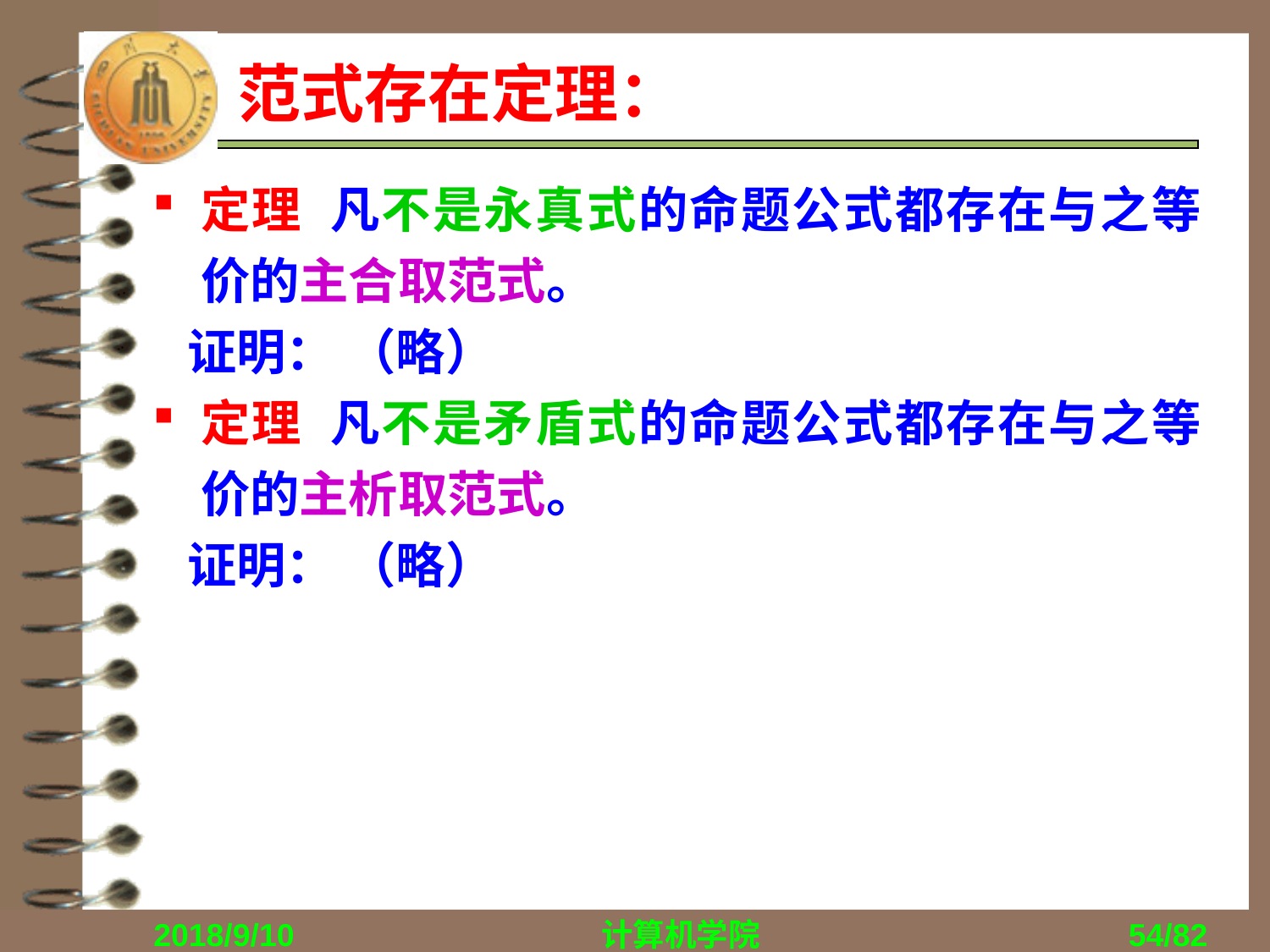

# 范式存在定理：
定理  凡不是永真式的命题公式都存在与之等价的主合取范式。
  证明： （略）
定理  凡不是矛盾式的命题公式都存在与之等价的主析取范式。
  证明： （略）
2018/9/10
计算机学院
54/82